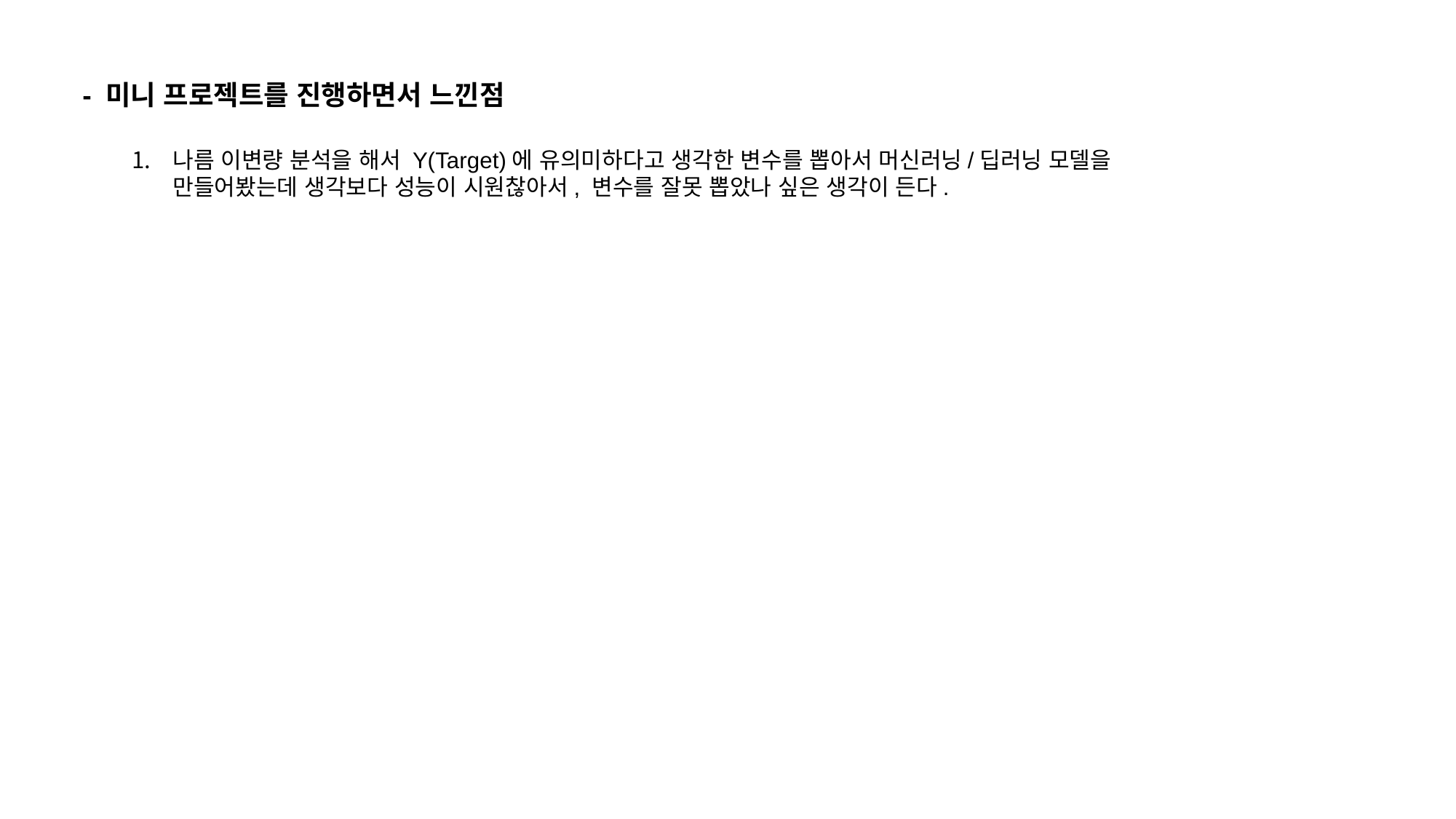

- 미니 프로젝트를 진행하면서 느낀점
나름 이변량 분석을 해서 Y(Target)에 유의미하다고 생각한 변수를 뽑아서 머신러닝/딥러닝 모델을 만들어봤는데 생각보다 성능이 시원찮아서, 변수를 잘못 뽑았나 싶은 생각이 든다.